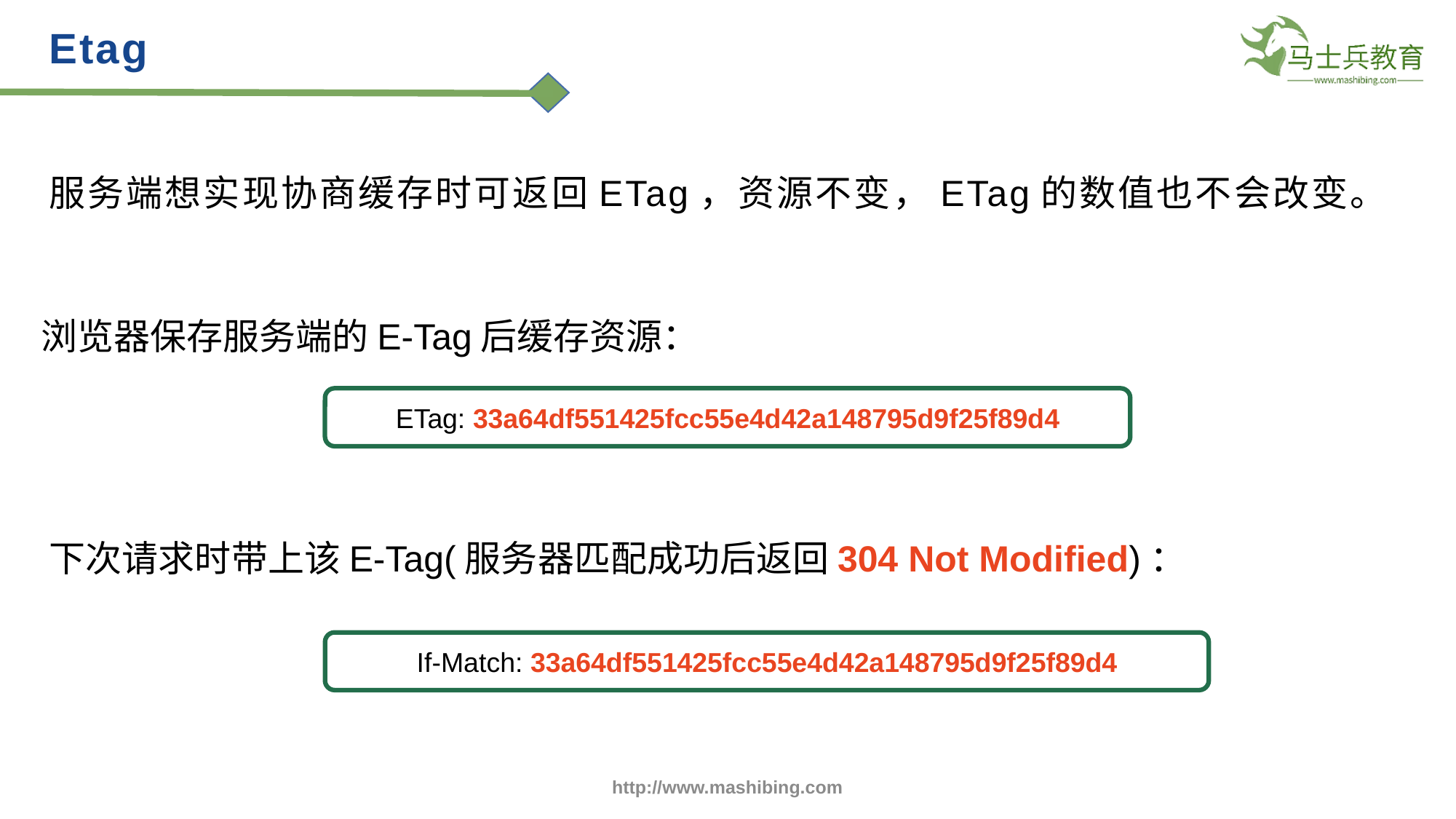

Etag

服务端想实现协商缓存时可返回ETag，资源不变，ETag的数值也不会改变。
浏览器保存服务端的E-Tag后缓存资源：
ETag: 33a64df551425fcc55e4d42a148795d9f25f89d4
下次请求时带上该E-Tag(服务器匹配成功后返回304 Not Modified)：
If-Match: 33a64df551425fcc55e4d42a148795d9f25f89d4